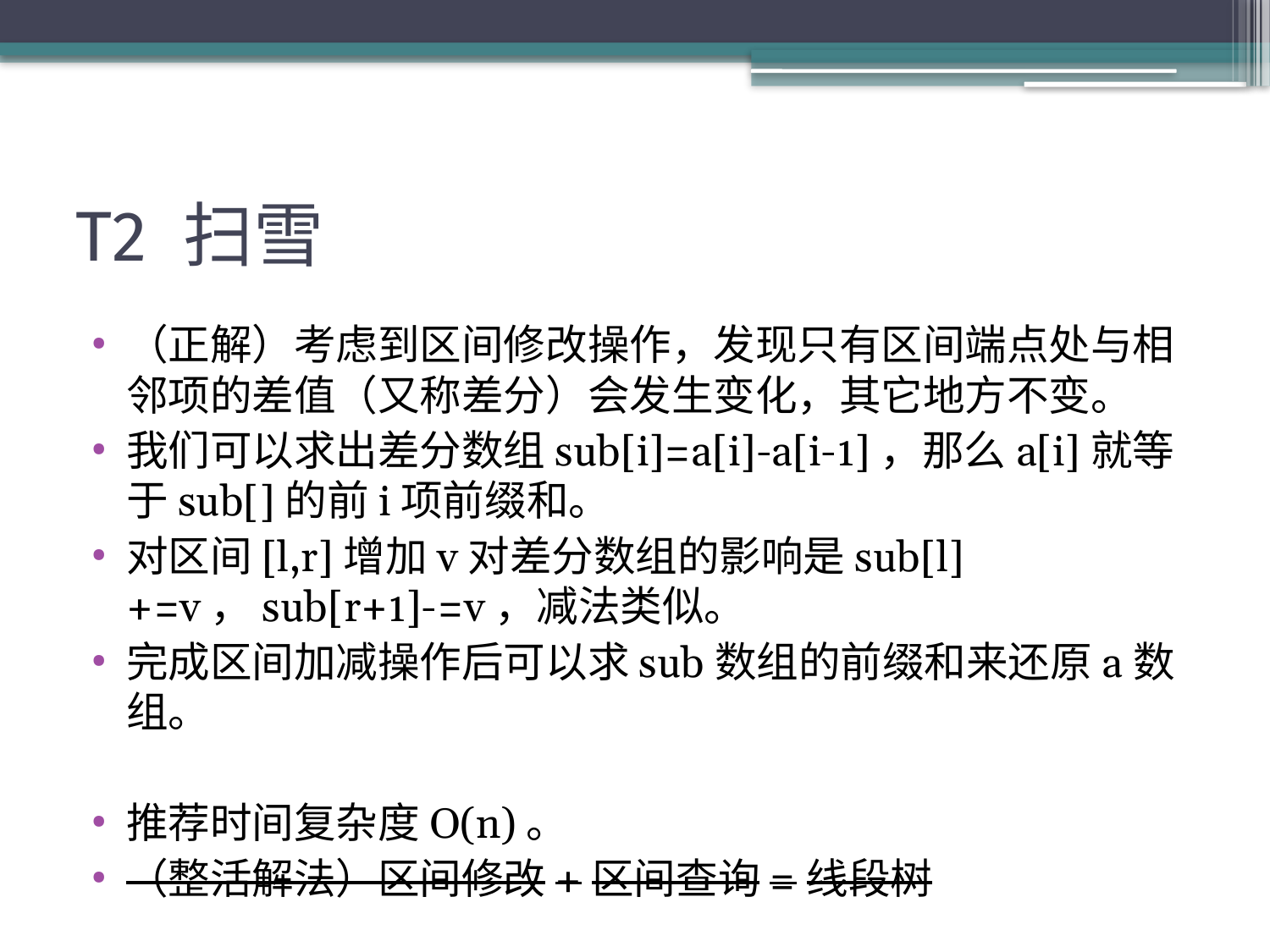

# T2 扫雪
（正解）考虑到区间修改操作，发现只有区间端点处与相邻项的差值（又称差分）会发生变化，其它地方不变。
我们可以求出差分数组sub[i]=a[i]-a[i-1]，那么a[i]就等于sub[]的前i项前缀和。
对区间[l,r]增加v对差分数组的影响是sub[l]+=v，sub[r+1]-=v，减法类似。
完成区间加减操作后可以求sub数组的前缀和来还原a数组。

推荐时间复杂度O(n)。
（整活解法）区间修改+区间查询=线段树